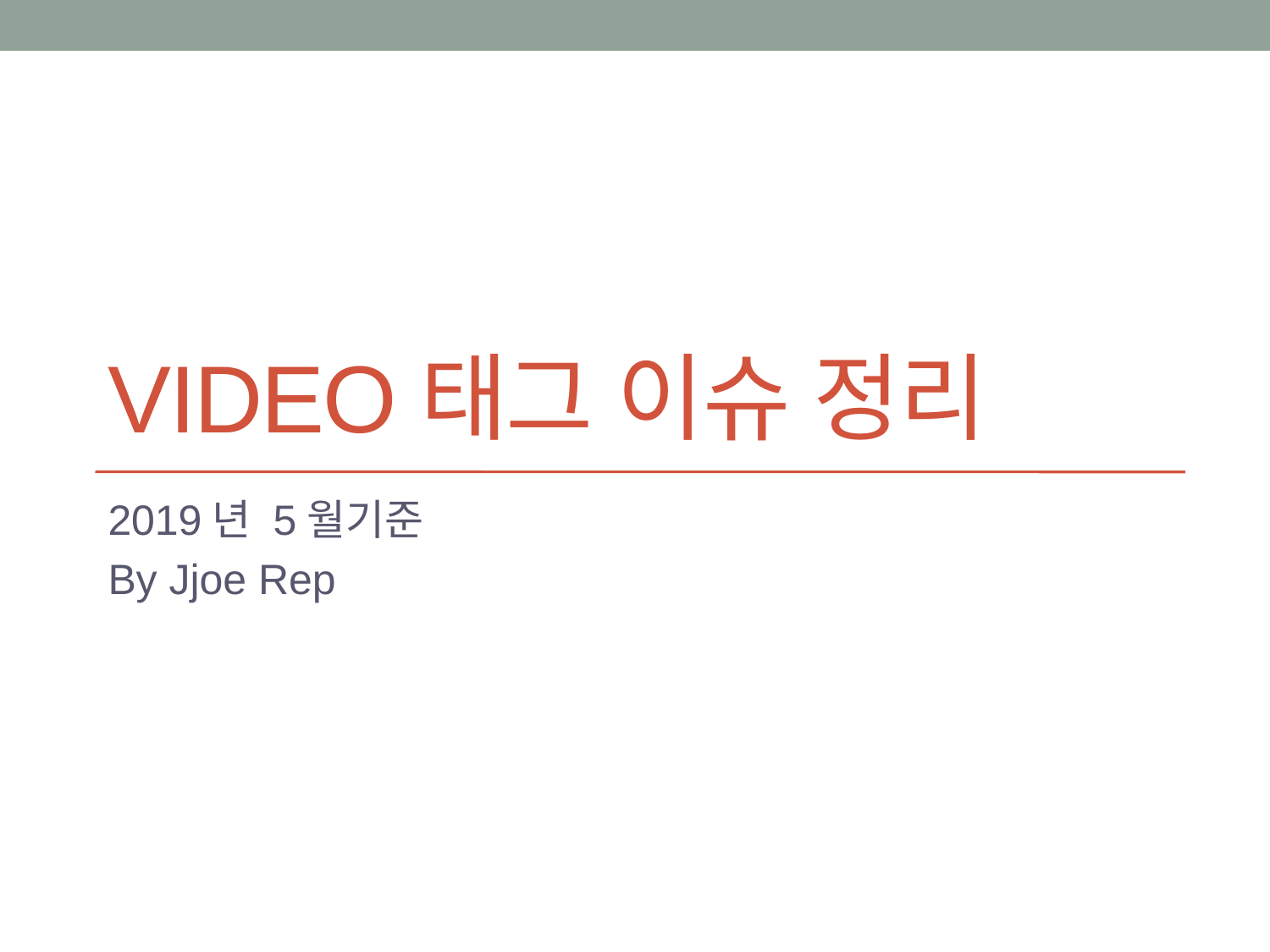

# video태그 이슈 정리
2019년 5월기준
By Jjoe Rep